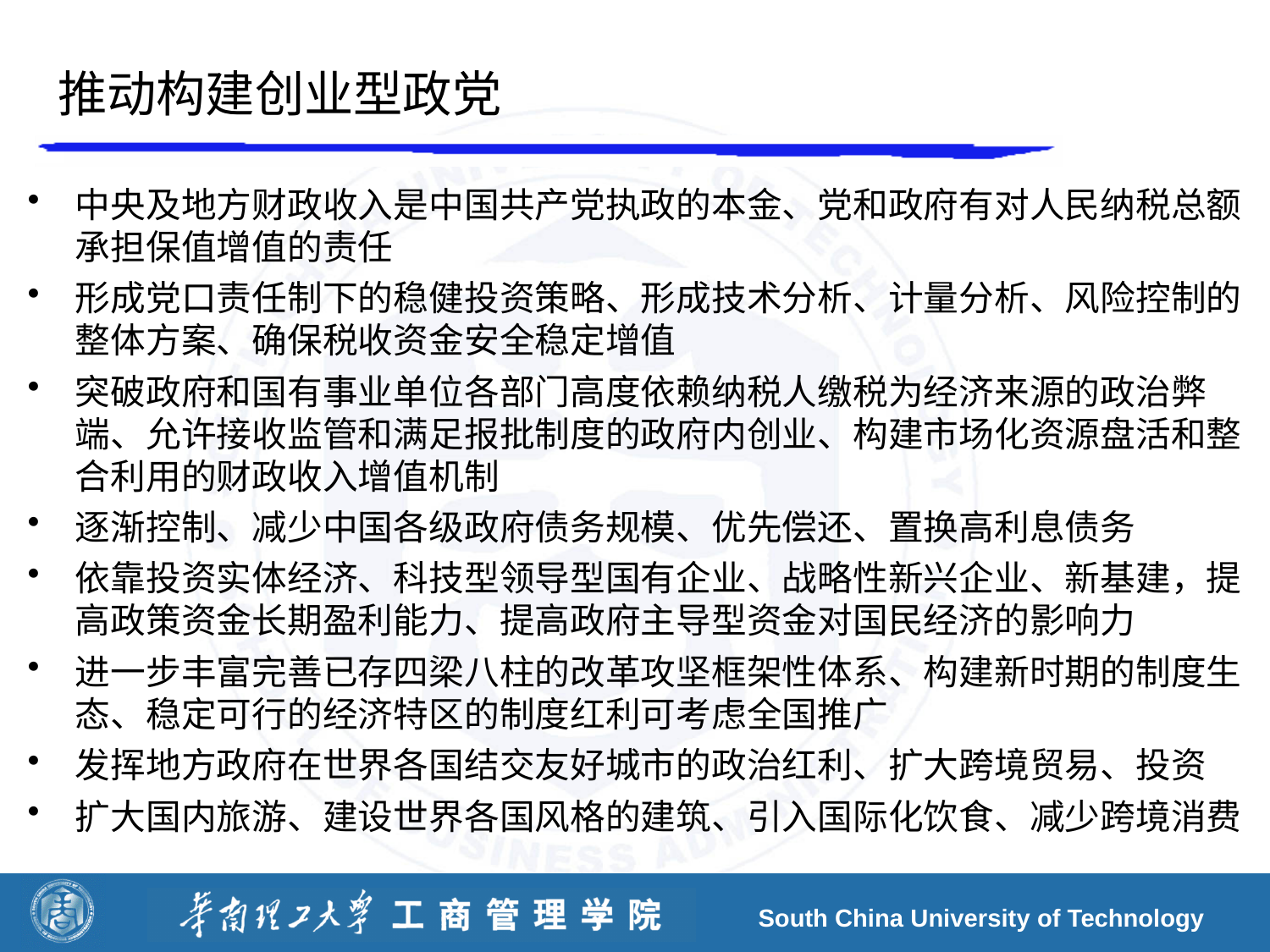

# 推动构建创业型政党
中央及地方财政收入是中国共产党执政的本金、党和政府有对人民纳税总额承担保值增值的责任
形成党口责任制下的稳健投资策略、形成技术分析、计量分析、风险控制的整体方案、确保税收资金安全稳定增值
突破政府和国有事业单位各部门高度依赖纳税人缴税为经济来源的政治弊端、允许接收监管和满足报批制度的政府内创业、构建市场化资源盘活和整合利用的财政收入增值机制
逐渐控制、减少中国各级政府债务规模、优先偿还、置换高利息债务
依靠投资实体经济、科技型领导型国有企业、战略性新兴企业、新基建，提高政策资金长期盈利能力、提高政府主导型资金对国民经济的影响力
进一步丰富完善已存四梁八柱的改革攻坚框架性体系、构建新时期的制度生态、稳定可行的经济特区的制度红利可考虑全国推广
发挥地方政府在世界各国结交友好城市的政治红利、扩大跨境贸易、投资
扩大国内旅游、建设世界各国风格的建筑、引入国际化饮食、减少跨境消费
South China University of Technology